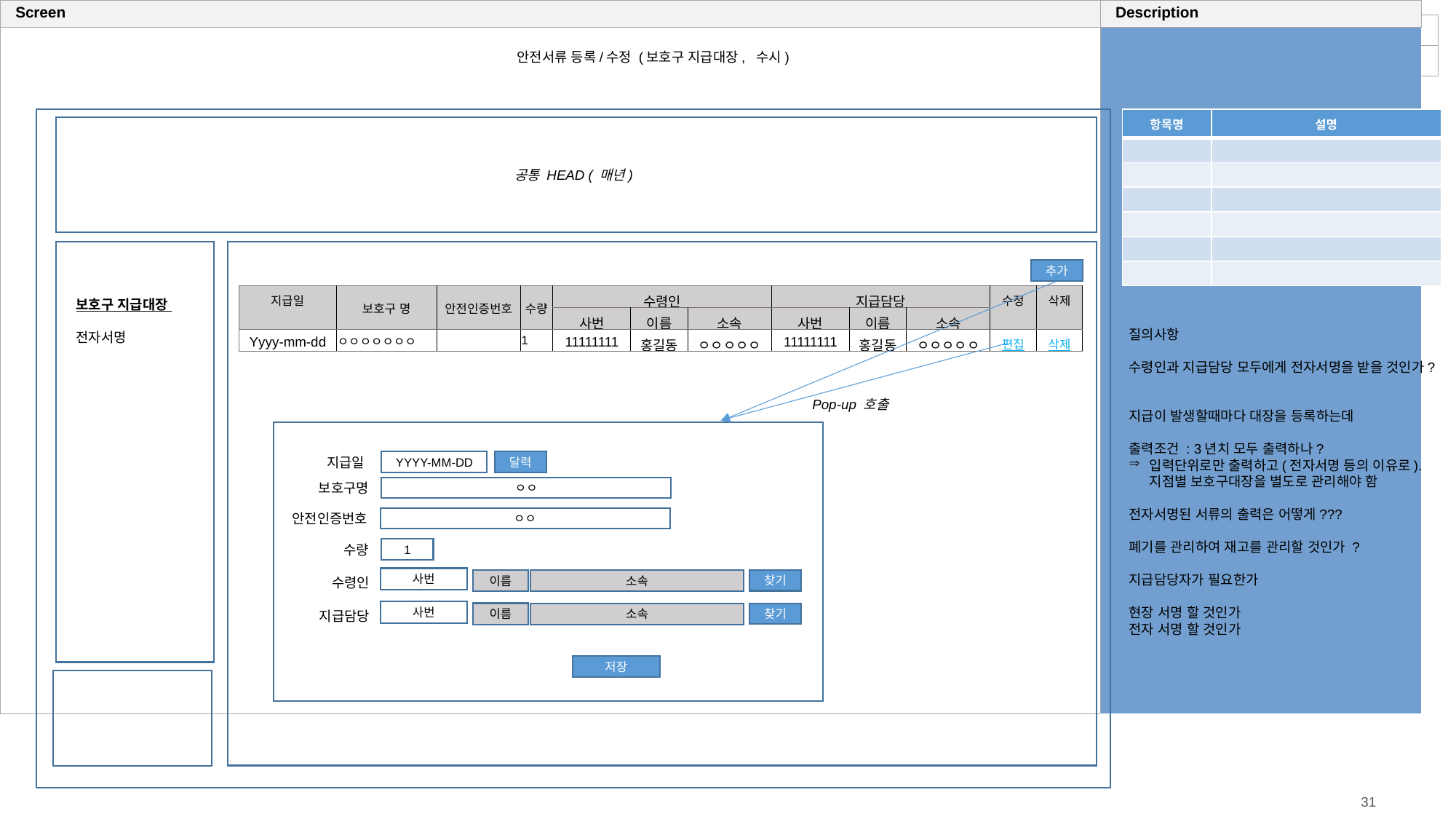

안전서류 등록/수정 (보호구 지급대장,  수시)

| 항목명 | 설명 |
| --- | --- |
|  |  |
|  |  |
|  |  |
|  |  |
|  |  |
|  |  |

공통 HEAD ( 매년)

보호구 지급대장

전자서명
추가
| 지급일 | 보호구 명 | 안전인증번호 | 수량 | 수령인 |  |  | 지급담당 |  |  | 수정 | 삭제 |
| --- | --- | --- | --- | --- | --- | --- | --- | --- | --- | --- | --- |
|  |  |  |  | 사번 | 이름 | 소속 | 사번 | 이름 | 소속 |  |  |
| Yyyy-mm-dd | ㅇㅇㅇㅇㅇㅇㅇ |  | 1 | 11111111 | 홍길동 | ㅇㅇㅇㅇㅇ | 11111111 | 홍길동 | ㅇㅇㅇㅇㅇ | 편집 | 삭제 |
질의사항

수령인과 지급담당 모두에게 전자서명을 받을 것인가?

지급이 발생할때마다 대장을 등록하는데

출력조건 : 3년치 모두 출력하나?
입력단위로만 출력하고(전자서명 등의 이유로). 지점별 보호구대장을 별도로 관리해야 함

전자서명된 서류의 출력은 어떻게???

폐기를 관리하여 재고를 관리할 것인가 ?

지급담당자가 필요한가

현장 서명 할 것인가
전자 서명 할 것인가

Pop-up 호출

YYYY-MM-DD
달력
지급일
ㅇㅇ
보호구명
안전인증번호
ㅇㅇ
1
수량
사번
이름
찾기
소속
수령인
사번
이름
찾기
소속
지급담당
저장